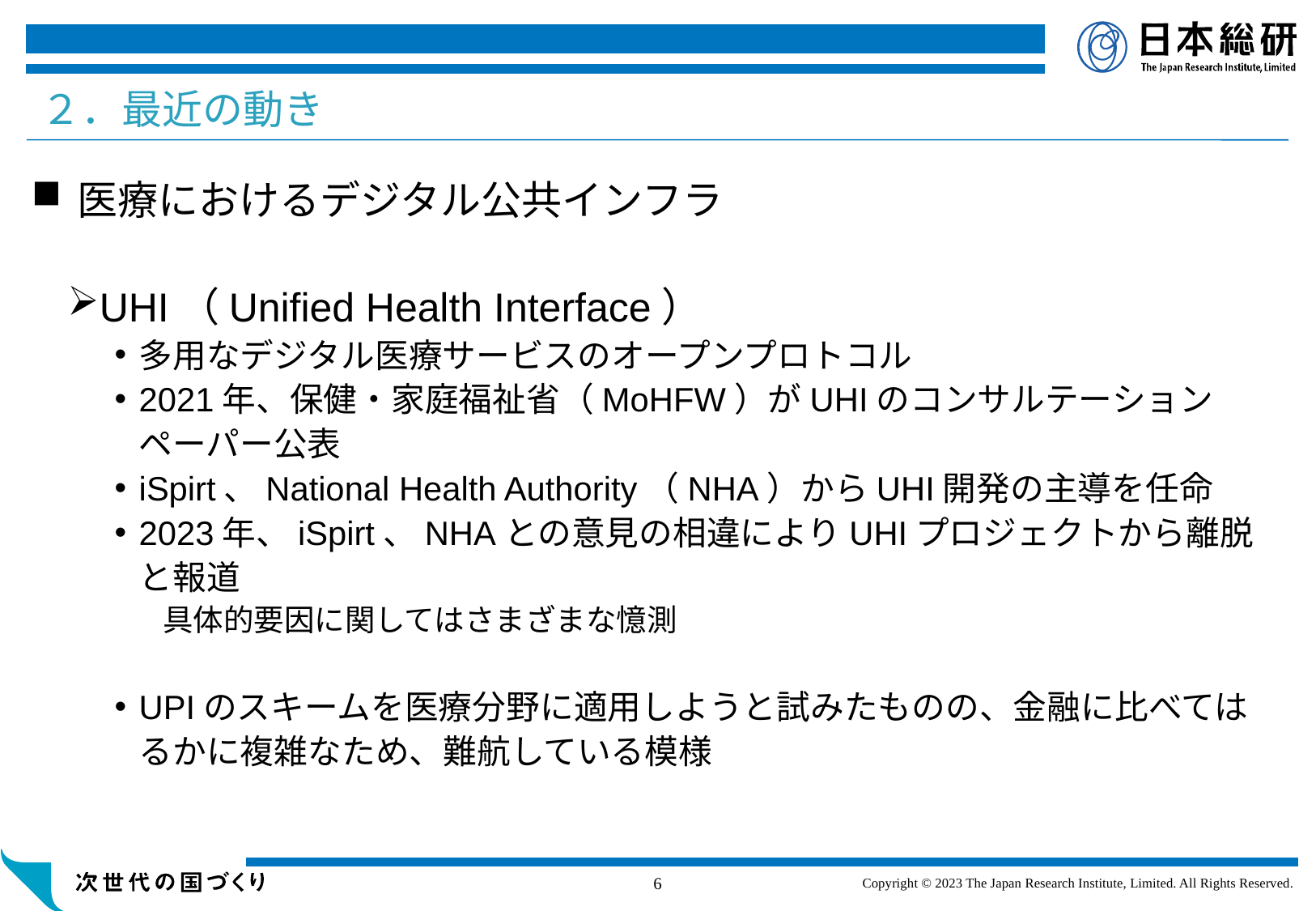

２．最近の動き
医療におけるデジタル公共インフラ

UHI（Unified Health Interface）
多用なデジタル医療サービスのオープンプロトコル
2021年、保健・家庭福祉省（MoHFW）がUHIのコンサルテーションペーパー公表
iSpirt、National Health Authority（NHA）からUHI開発の主導を任命
2023年、iSpirt、NHAとの意見の相違によりUHIプロジェクトから離脱と報道
具体的要因に関してはさまざまな憶測

UPIのスキームを医療分野に適用しようと試みたものの、金融に比べてはるかに複雑なため、難航している模様

6